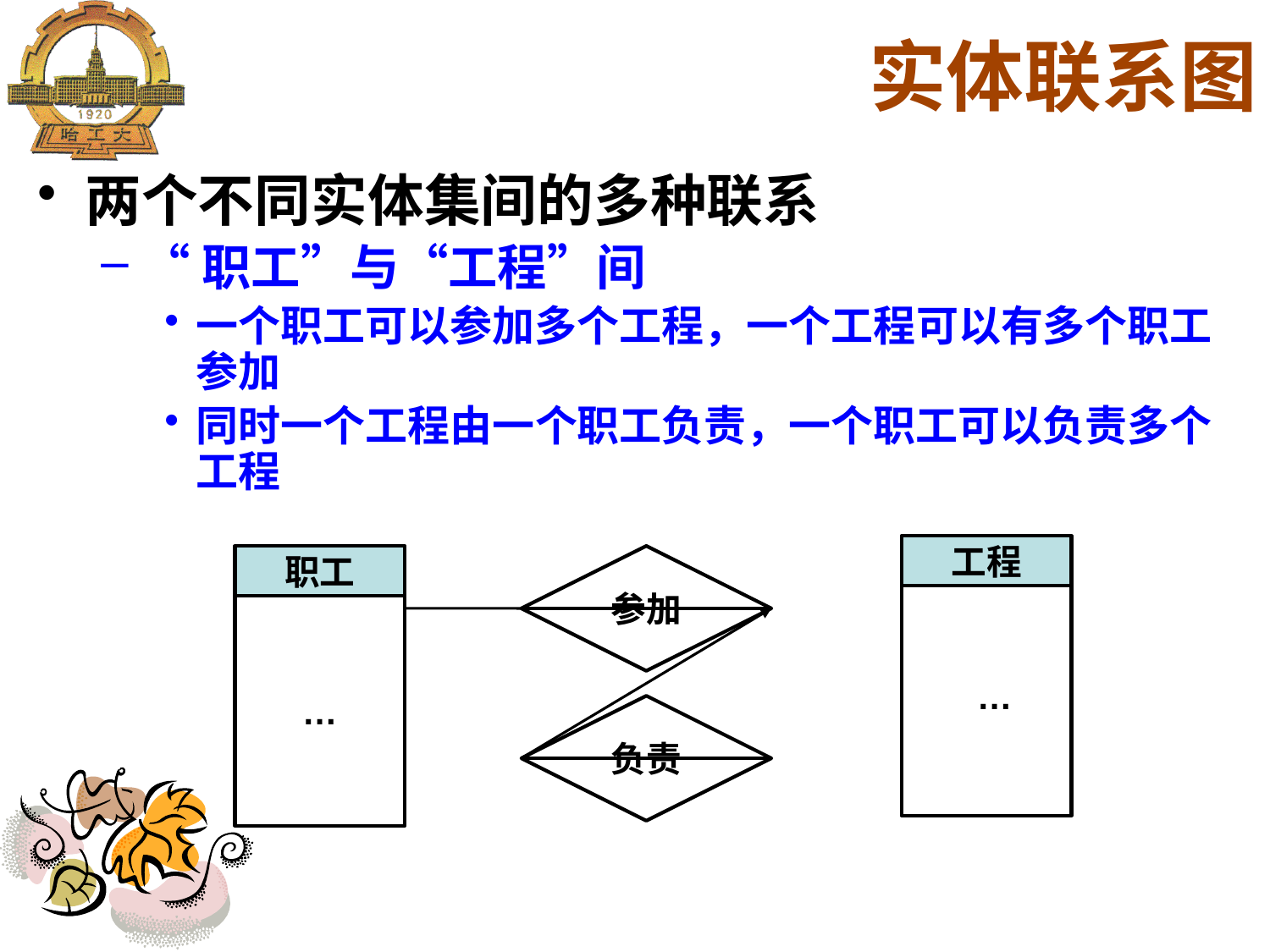

实体联系图
两个不同实体集间的多种联系
“职工”与“工程”间
一个职工可以参加多个工程，一个工程可以有多个职工参加
同时一个工程由一个职工负责，一个职工可以负责多个工程

工程

…
职工

…
参加
负责